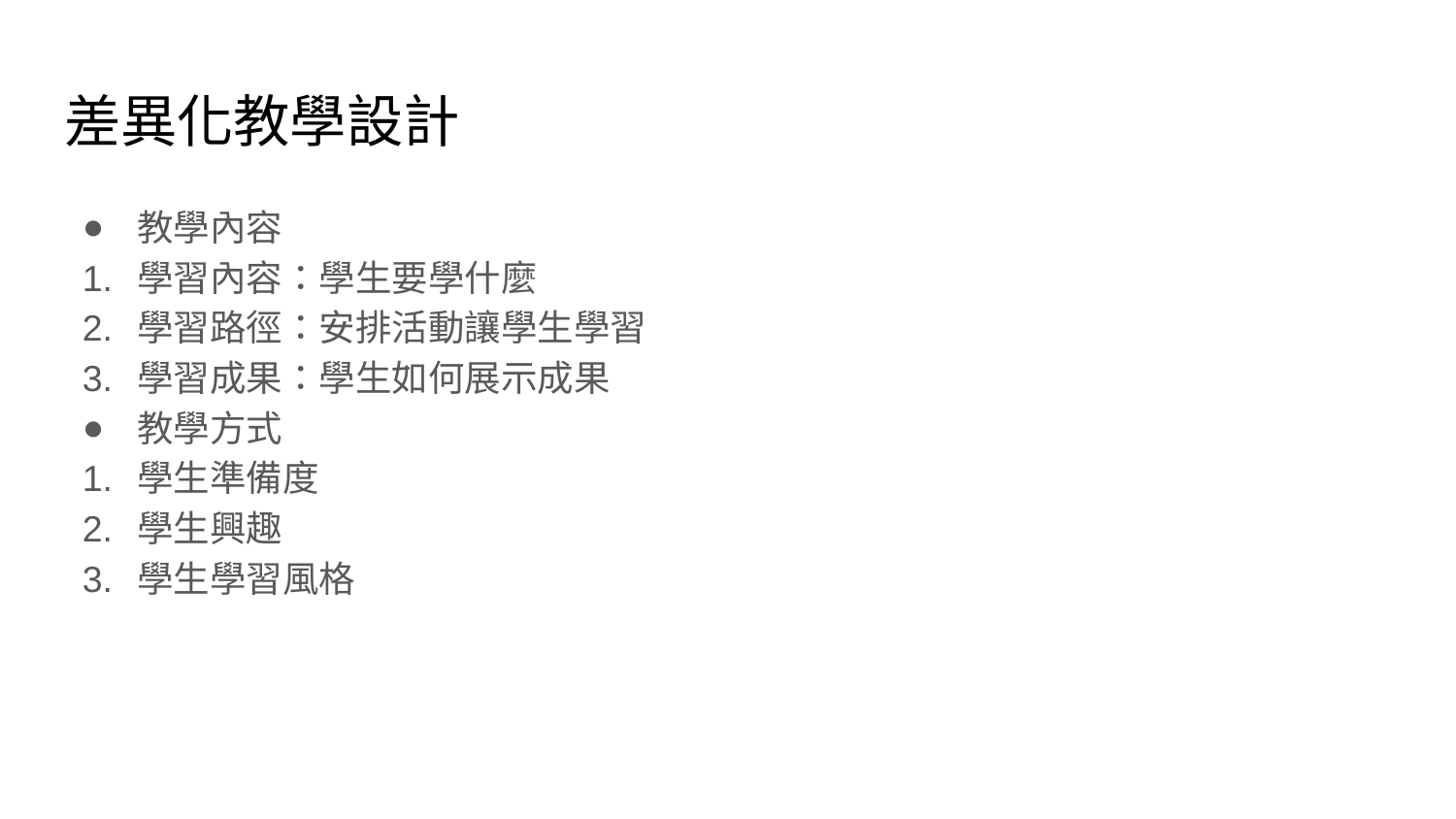

# 差異化教學設計
教學內容
學習內容：學生要學什麼
學習路徑：安排活動讓學生學習
學習成果：學生如何展示成果
教學方式
學生準備度
學生興趣
學生學習風格